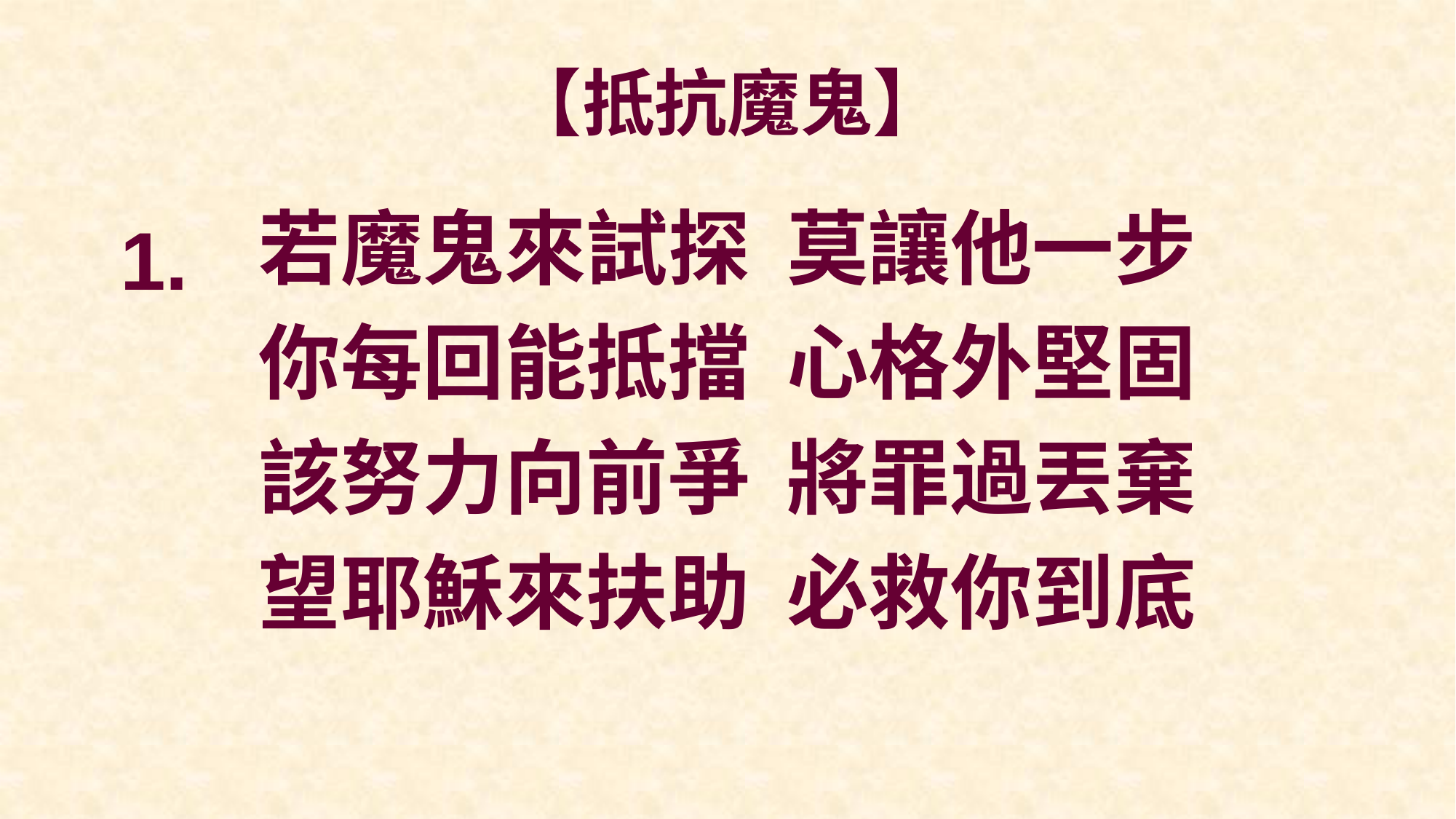

# 【抵抗魔鬼】
若魔鬼來試探  莫讓他一步
你每回能抵擋  心格外堅固
該努力向前爭  將罪過丟棄
望耶穌來扶助  必救你到底
1.